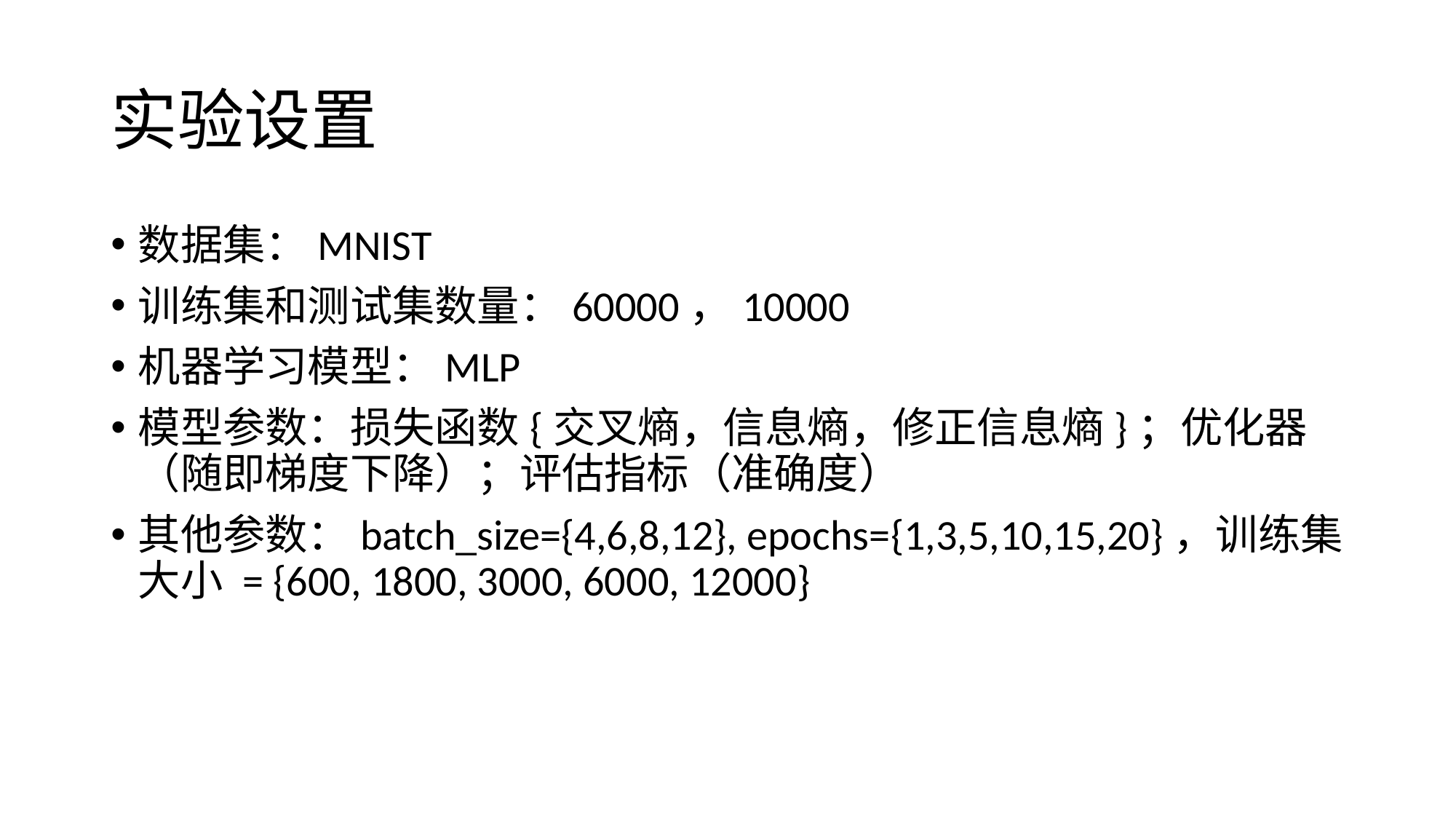

# 实验设置
数据集：MNIST
训练集和测试集数量：60000，10000
机器学习模型：MLP
模型参数：损失函数{交叉熵，信息熵，修正信息熵}；优化器（随即梯度下降）；评估指标（准确度）
其他参数：batch_size={4,6,8,12}, epochs={1,3,5,10,15,20}，训练集大小 = {600, 1800, 3000, 6000, 12000}